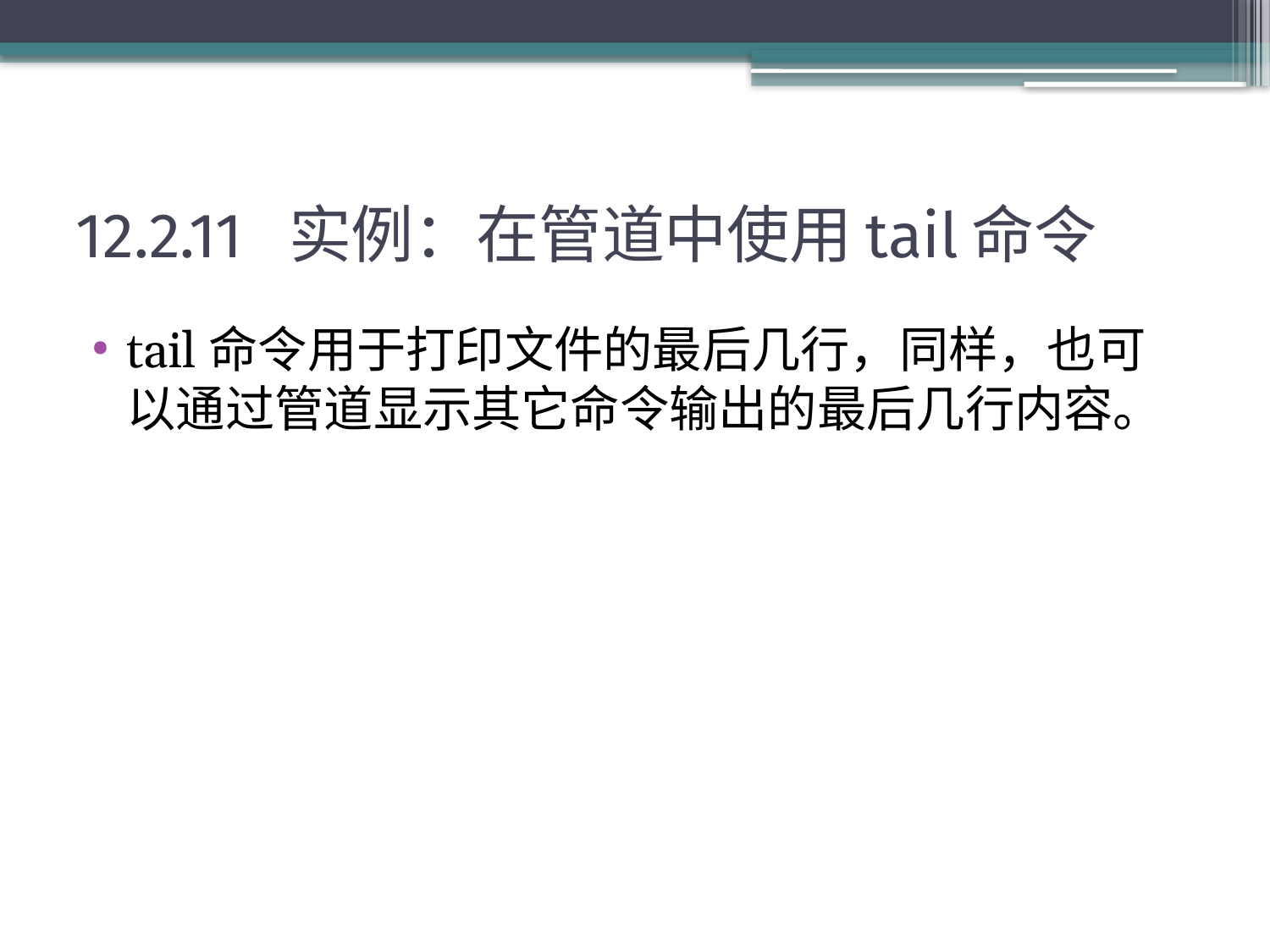

# 12.2.11  实例：在管道中使用tail命令
tail命令用于打印文件的最后几行，同样，也可以通过管道显示其它命令输出的最后几行内容。